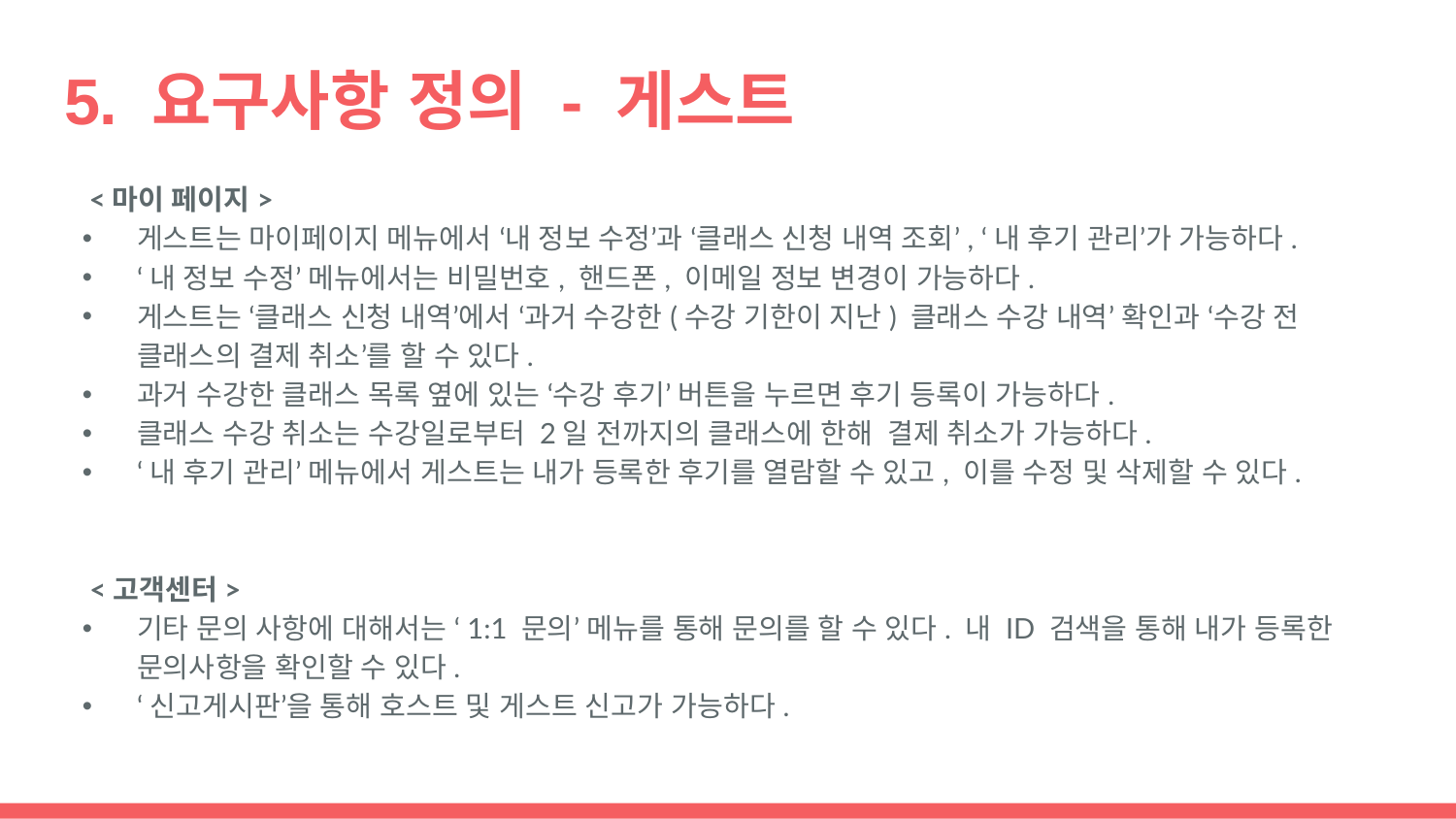

# 5. 요구사항 정의 - 게스트
 <마이 페이지>
게스트는 마이페이지 메뉴에서 ‘내 정보 수정’과 ‘클래스 신청 내역 조회’, ‘내 후기 관리’가 가능하다.
‘내 정보 수정’ 메뉴에서는 비밀번호, 핸드폰, 이메일 정보 변경이 가능하다.
게스트는 ‘클래스 신청 내역’에서 ‘과거 수강한(수강 기한이 지난) 클래스 수강 내역’ 확인과 ‘수강 전 클래스의 결제 취소’를 할 수 있다.
과거 수강한 클래스 목록 옆에 있는 ‘수강 후기’ 버튼을 누르면 후기 등록이 가능하다.
클래스 수강 취소는 수강일로부터 2일 전까지의 클래스에 한해  결제 취소가 가능하다.
‘내 후기 관리’ 메뉴에서 게스트는 내가 등록한 후기를 열람할 수 있고, 이를 수정 및 삭제할 수 있다.

 <고객센터>
기타 문의 사항에 대해서는 ‘1:1 문의’ 메뉴를 통해 문의를 할 수 있다. 내 ID 검색을 통해 내가 등록한 문의사항을 확인할 수 있다.
‘신고게시판’을 통해 호스트 및 게스트 신고가 가능하다.